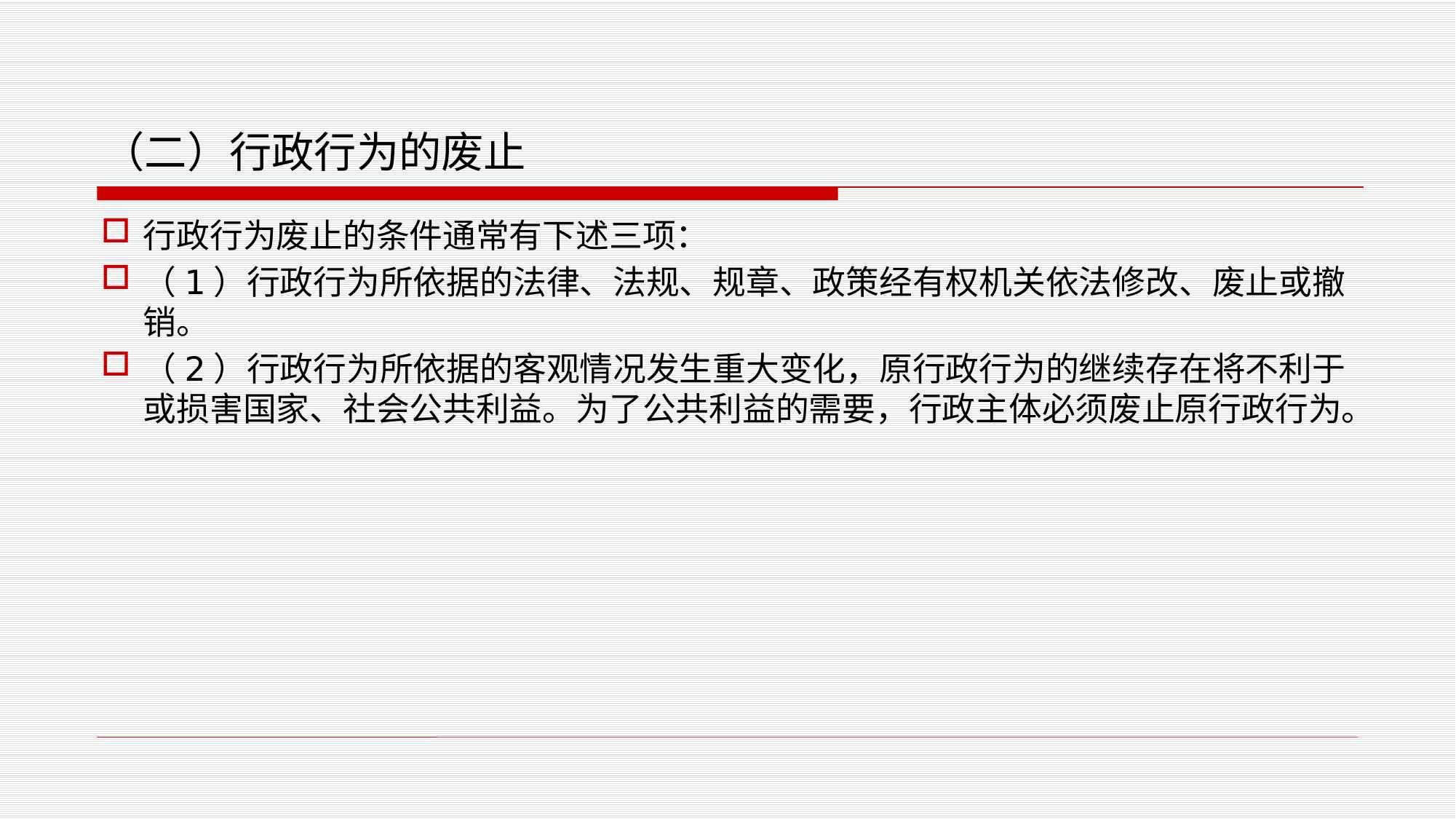

# （二）行政行为的废止
行政行为废止的条件通常有下述三项：
（1）行政行为所依据的法律、法规、规章、政策经有权机关依法修改、废止或撤销。
（2）行政行为所依据的客观情况发生重大变化，原行政行为的继续存在将不利于或损害国家、社会公共利益。为了公共利益的需要，行政主体必须废止原行政行为。